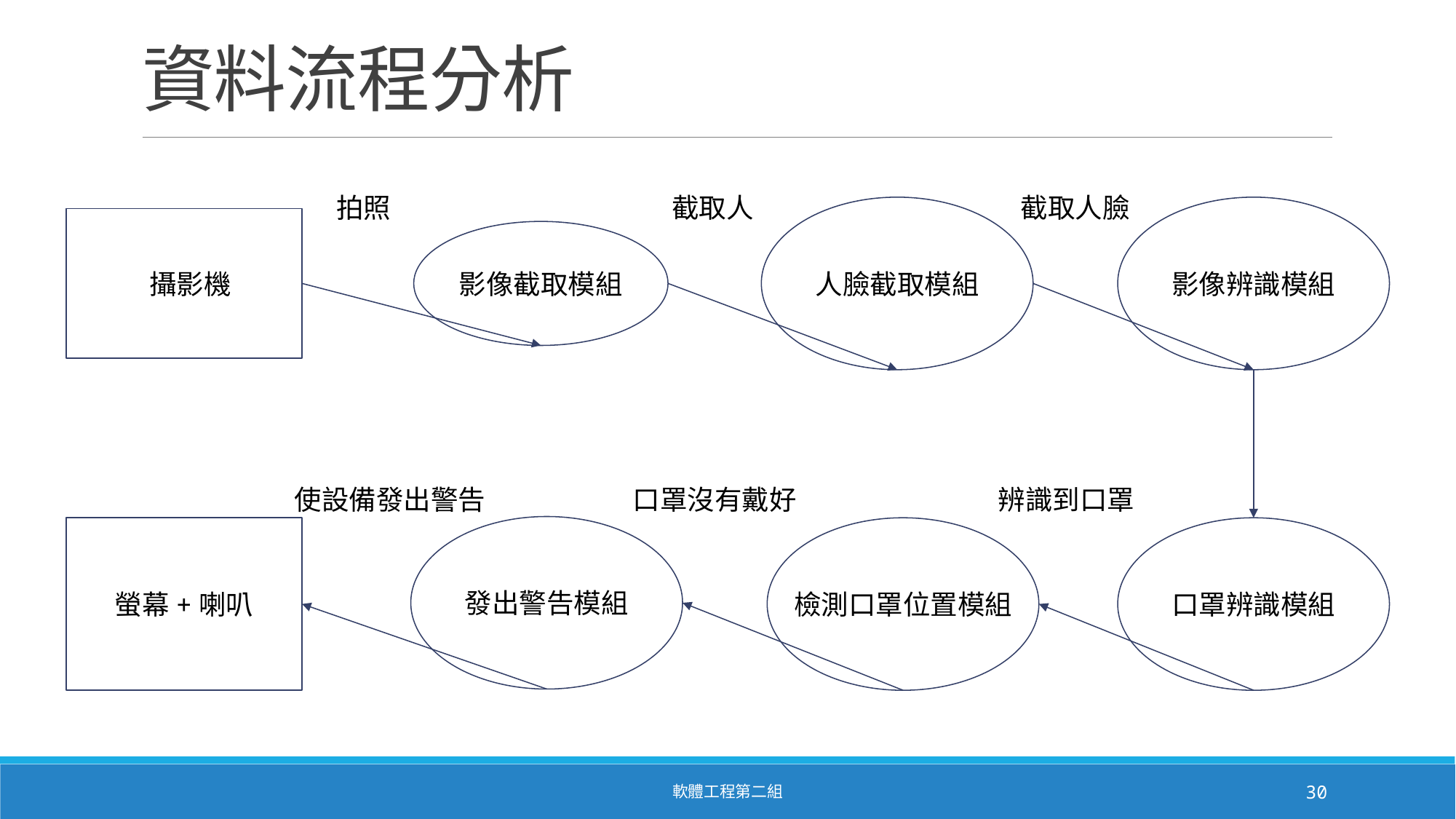

# 資料流程分析
拍照
截取人
截取人臉
人臉截取模組
影像辨識模組
 攝影機
影像截取模組
使設備發出警告
口罩沒有戴好
辨識到口罩
發出警告模組
螢幕+喇叭
檢測口罩位置模組
口罩辨識模組
軟體工程第二組
30